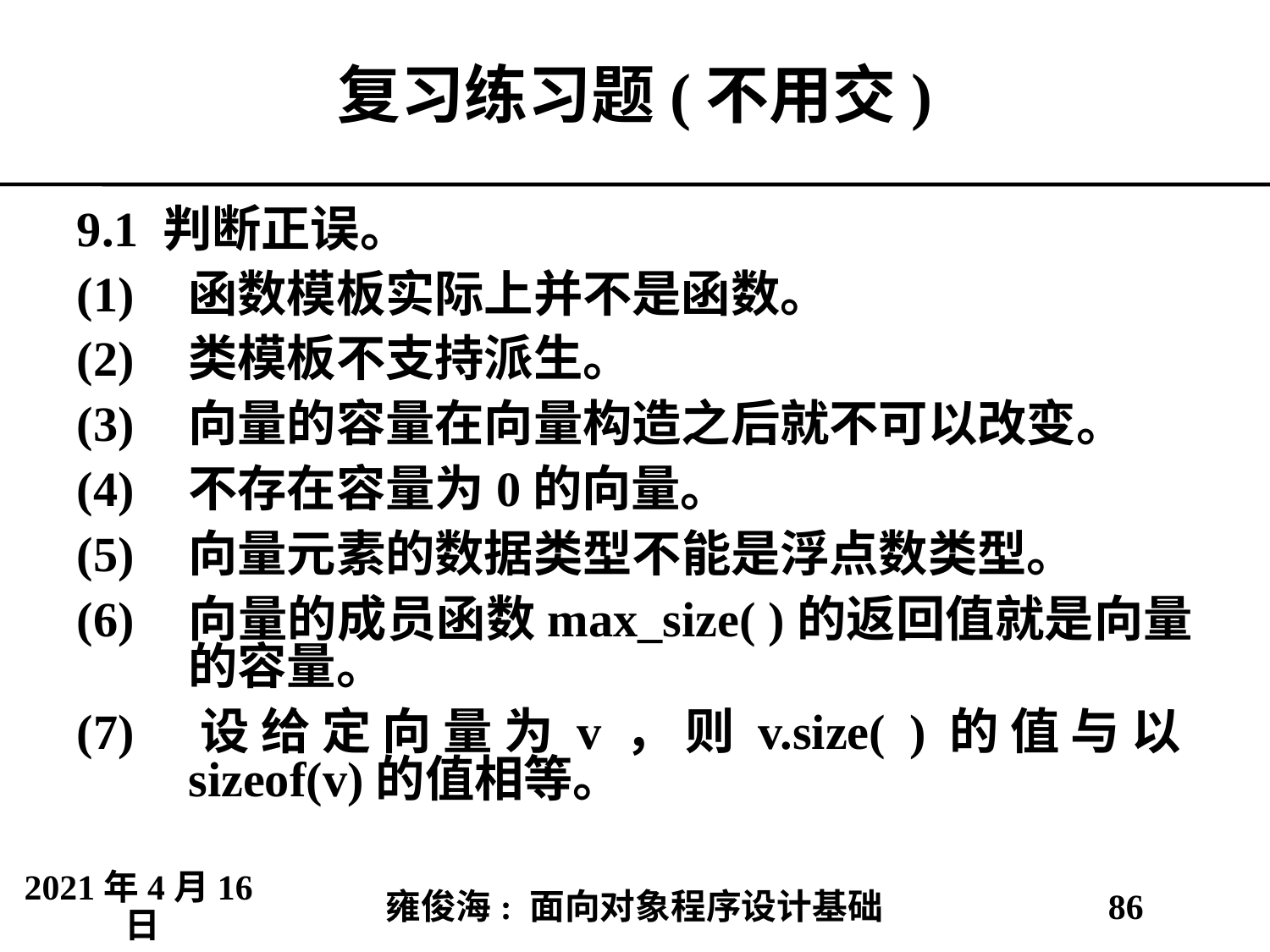

# 复习练习题(不用交)

9.1 判断正误。
(1)	函数模板实际上并不是函数。
(2)	类模板不支持派生。
(3)	向量的容量在向量构造之后就不可以改变。
(4)	不存在容量为0的向量。
(5)	向量元素的数据类型不能是浮点数类型。
(6)	向量的成员函数max_size( )的返回值就是向量的容量。
(7)	设给定向量为v，则v.size( )的值与以sizeof(v)的值相等。
2021年4月16日
雍俊海: 面向对象程序设计基础
86